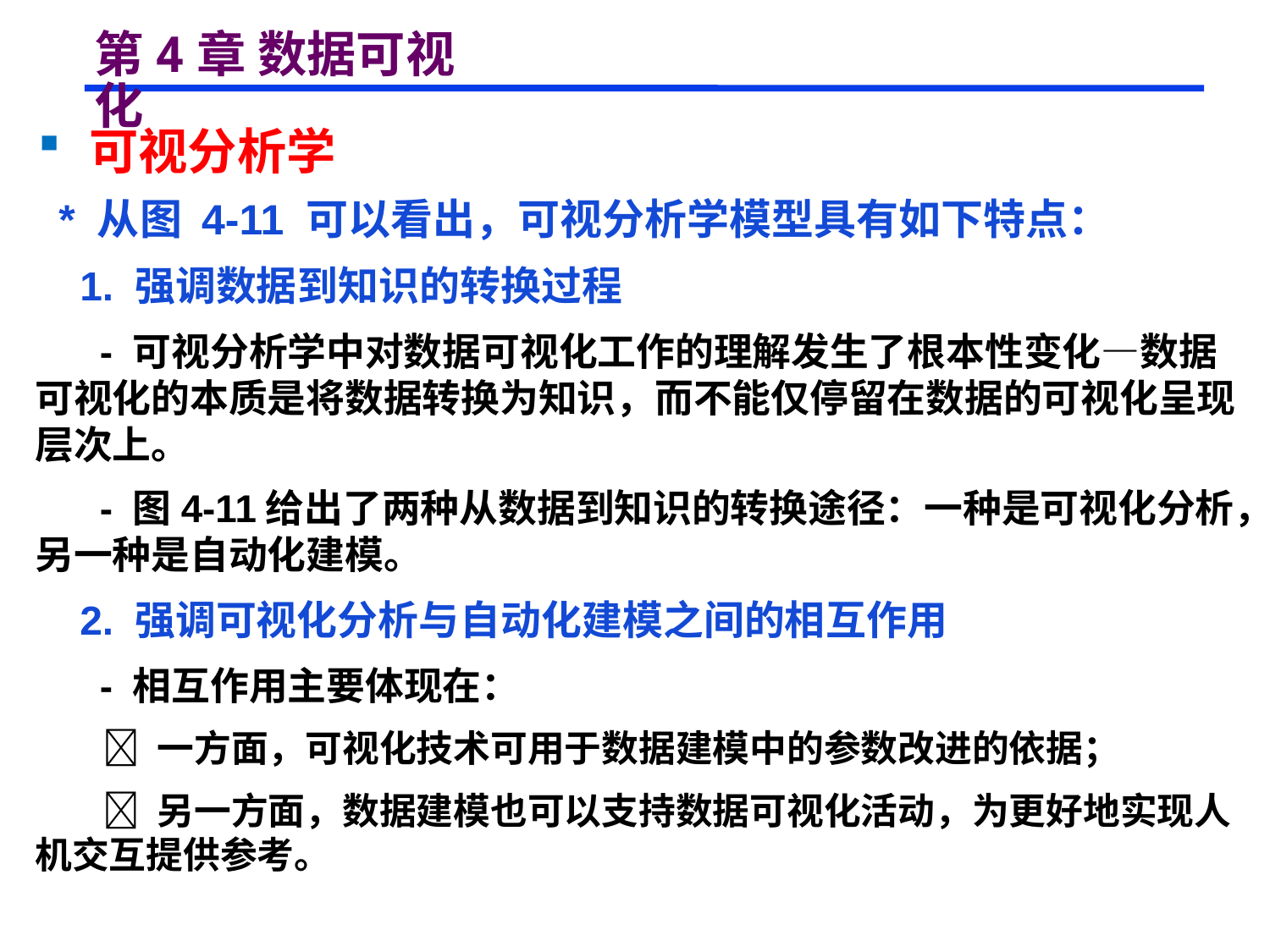

# 第4章 数据可视化
 可视分析学
  * 从图 4-11 可以看出，可视分析学模型具有如下特点：
    1. 强调数据到知识的转换过程
      - 可视分析学中对数据可视化工作的理解发生了根本性变化—数据可视化的本质是将数据转换为知识，而不能仅停留在数据的可视化呈现层次上。
      - 图4-11给出了两种从数据到知识的转换途径：一种是可视化分析，另一种是自动化建模。
    2. 强调可视化分析与自动化建模之间的相互作用
      - 相互作用主要体现在：
        • 一方面，可视化技术可用于数据建模中的参数改进的依据；
        • 另一方面，数据建模也可以支持数据可视化活动，为更好地实现人机交互提供参考。